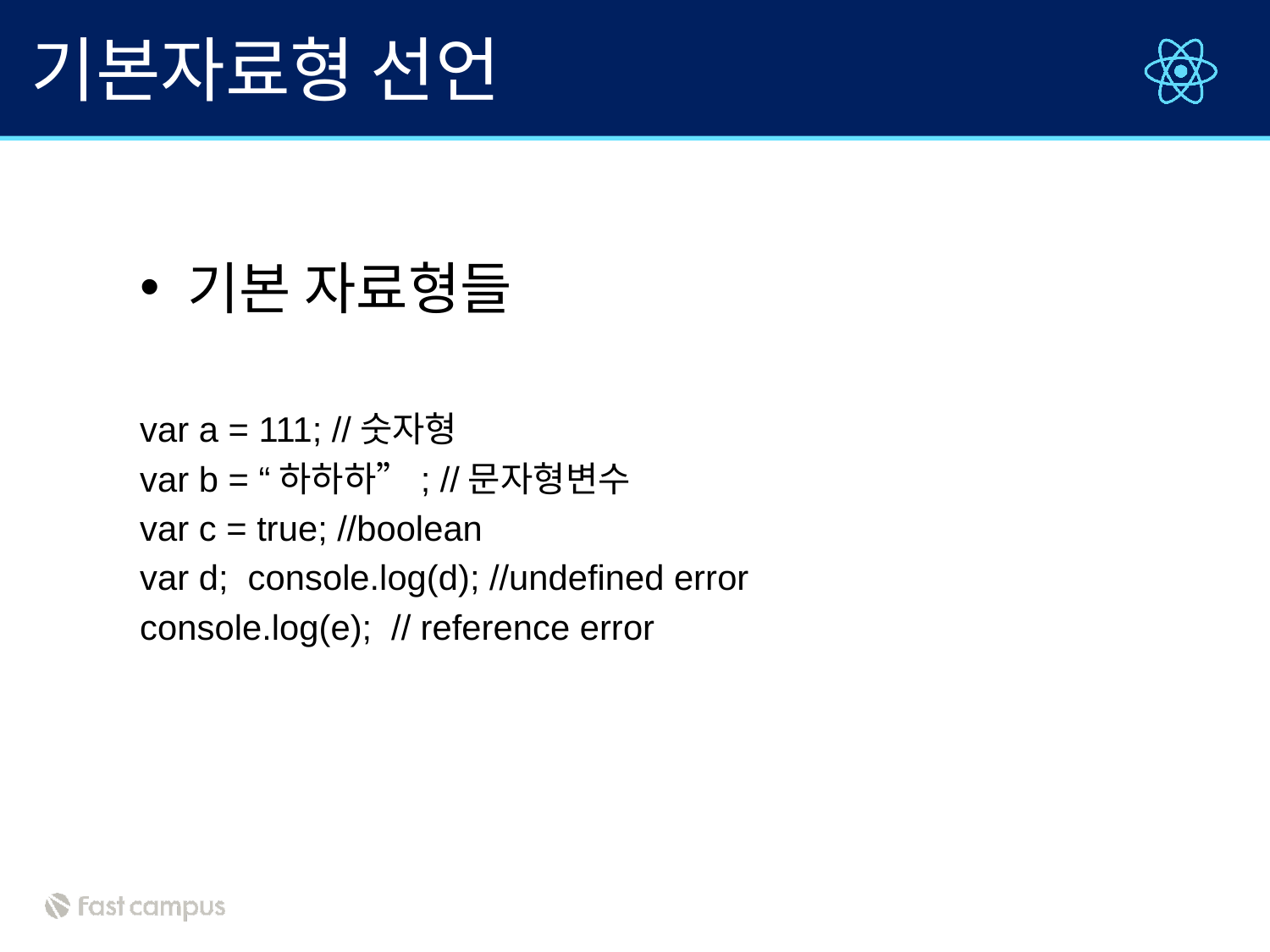

# 기본자료형 선언
기본 자료형들

var a = 111; //숫자형
var b = “하하하”; //문자형변수
var c = true; //boolean
var d;  console.log(d); //undefined error
console.log(e);  // reference error